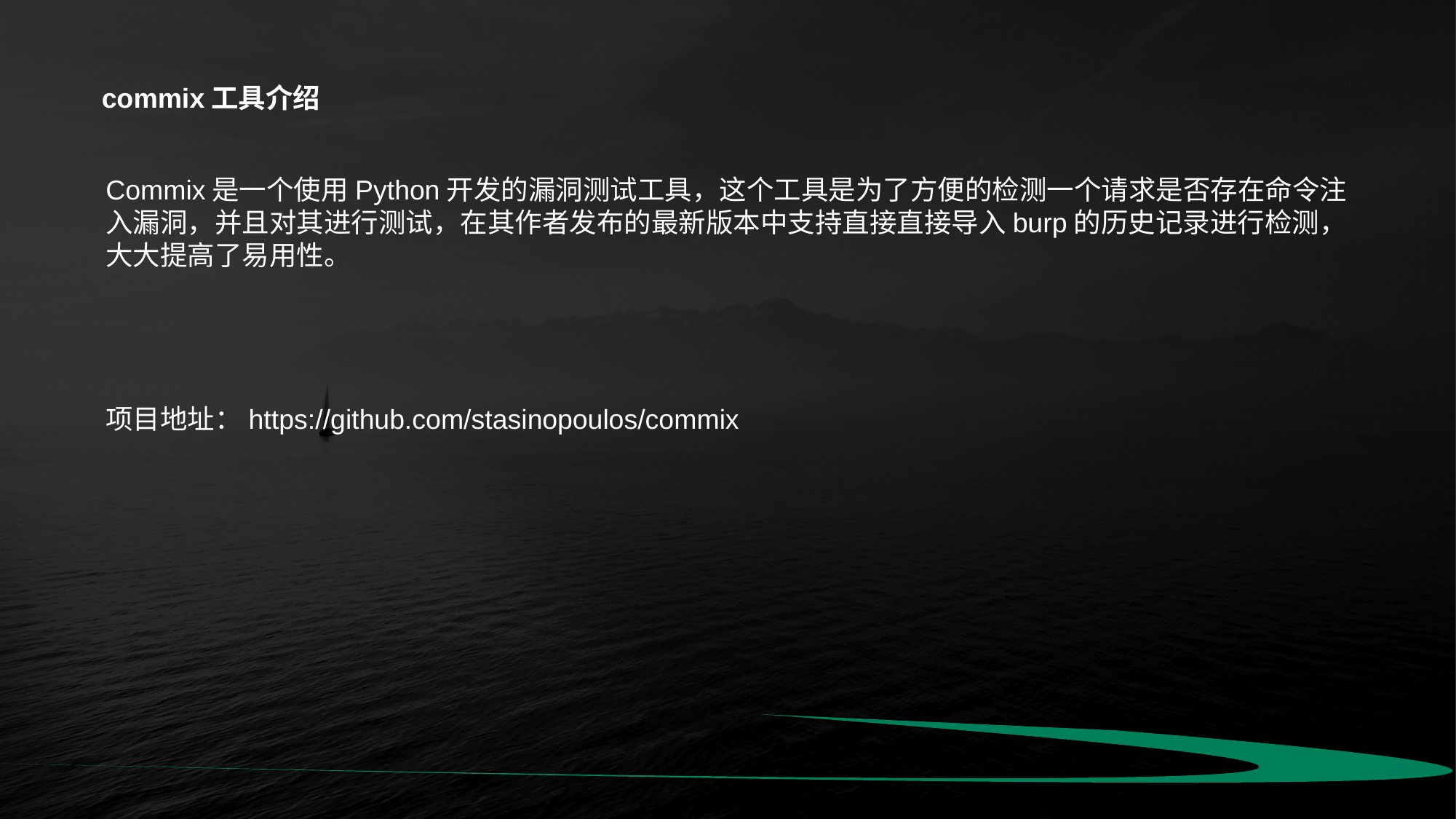

commix工具介绍
Commix是一个使用Python开发的漏洞测试工具，这个工具是为了方便的检测一个请求是否存在命令注入漏洞，并且对其进行测试，在其作者发布的最新版本中支持直接直接导入burp的历史记录进行检测，大大提高了易用性。
项目地址：https://github.com/stasinopoulos/commix